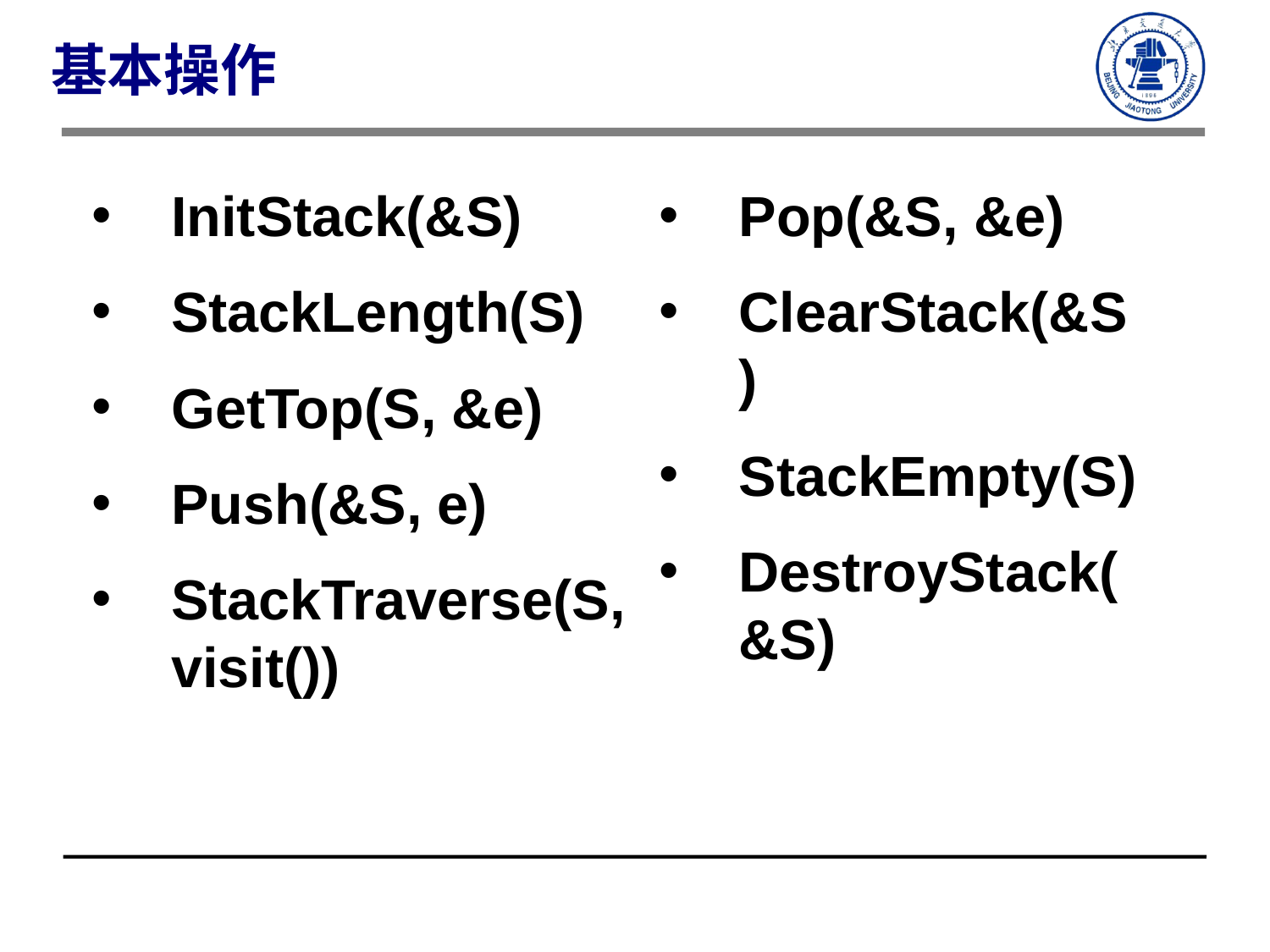

基本操作
InitStack(&S)
StackLength(S)
GetTop(S, &e)
Push(&S, e)
StackTraverse(S, visit())
Pop(&S, &e)
ClearStack(&S)
StackEmpty(S)
DestroyStack(&S)